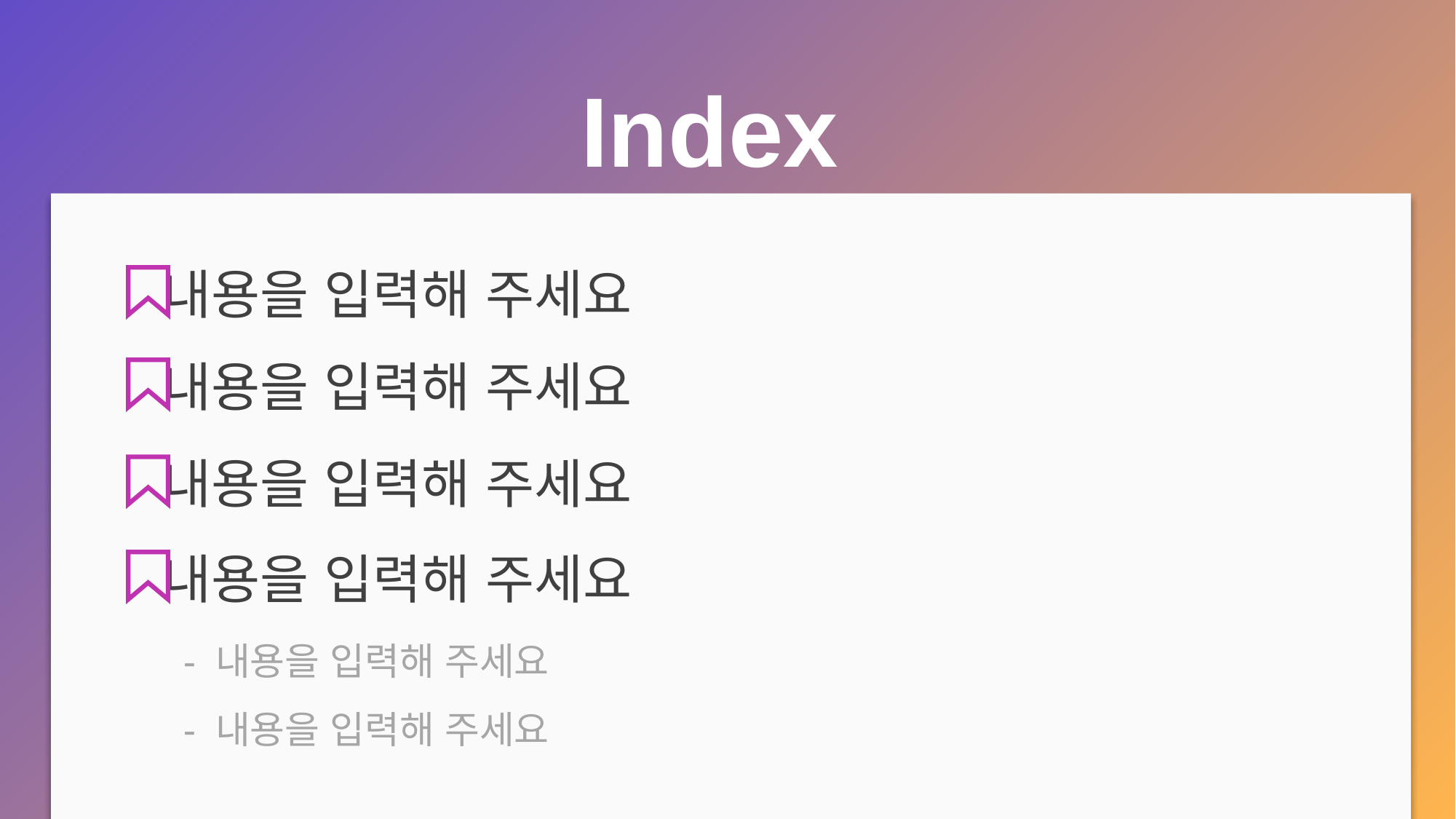

Index

내용을 입력해 주세요

내용을 입력해 주세요

내용을 입력해 주세요

내용을 입력해 주세요

- 내용을 입력해 주세요
- 내용을 입력해 주세요